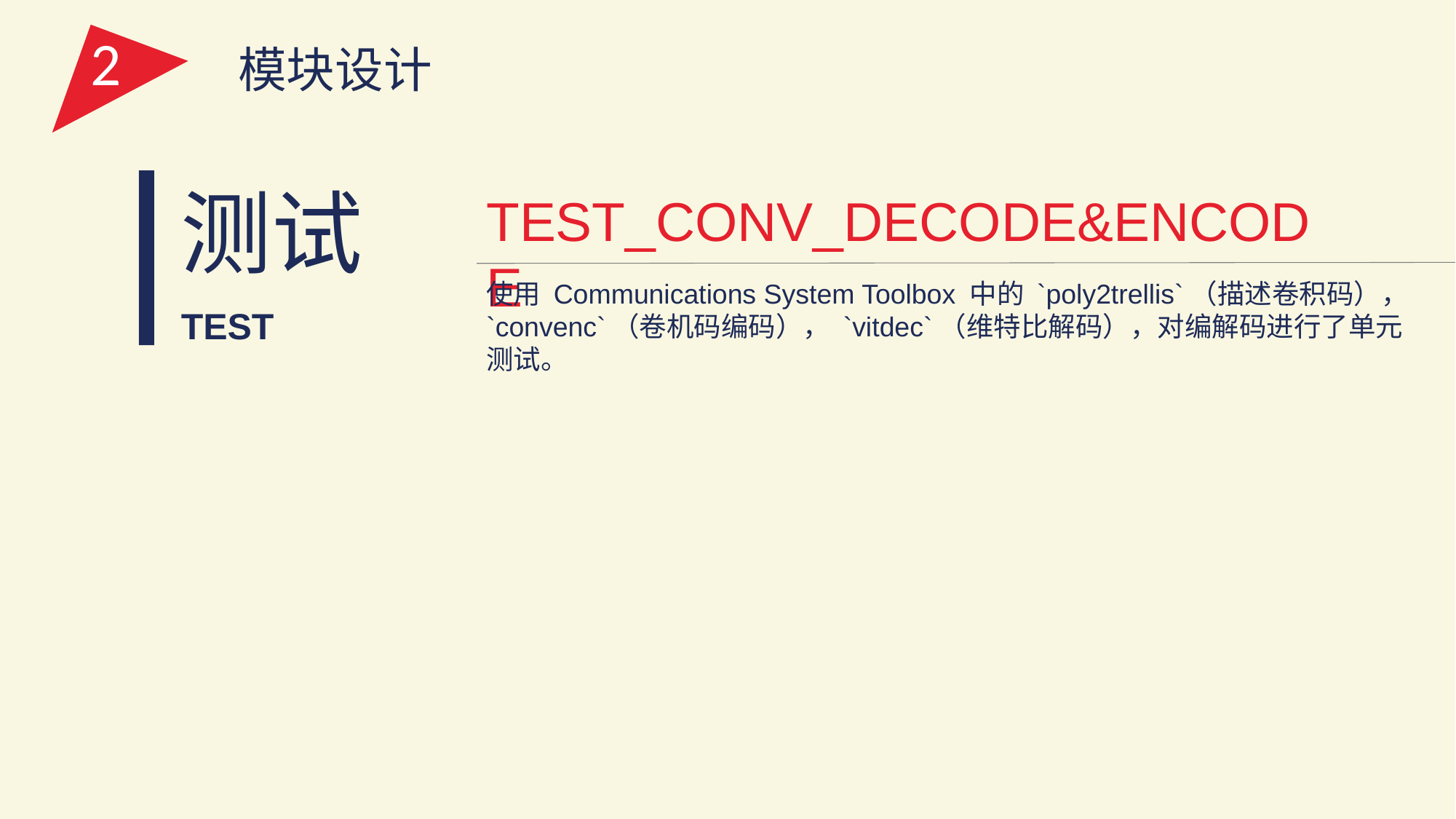

2

模块设计

测试

TEST
TEST_CONV_DECODE&ENCODE
使用 Communications System Toolbox 中的 `poly2trellis`（描述卷积码）， `convenc`（卷机码编码）， `vitdec`（维特比解码），对编解码进行了单元测试。